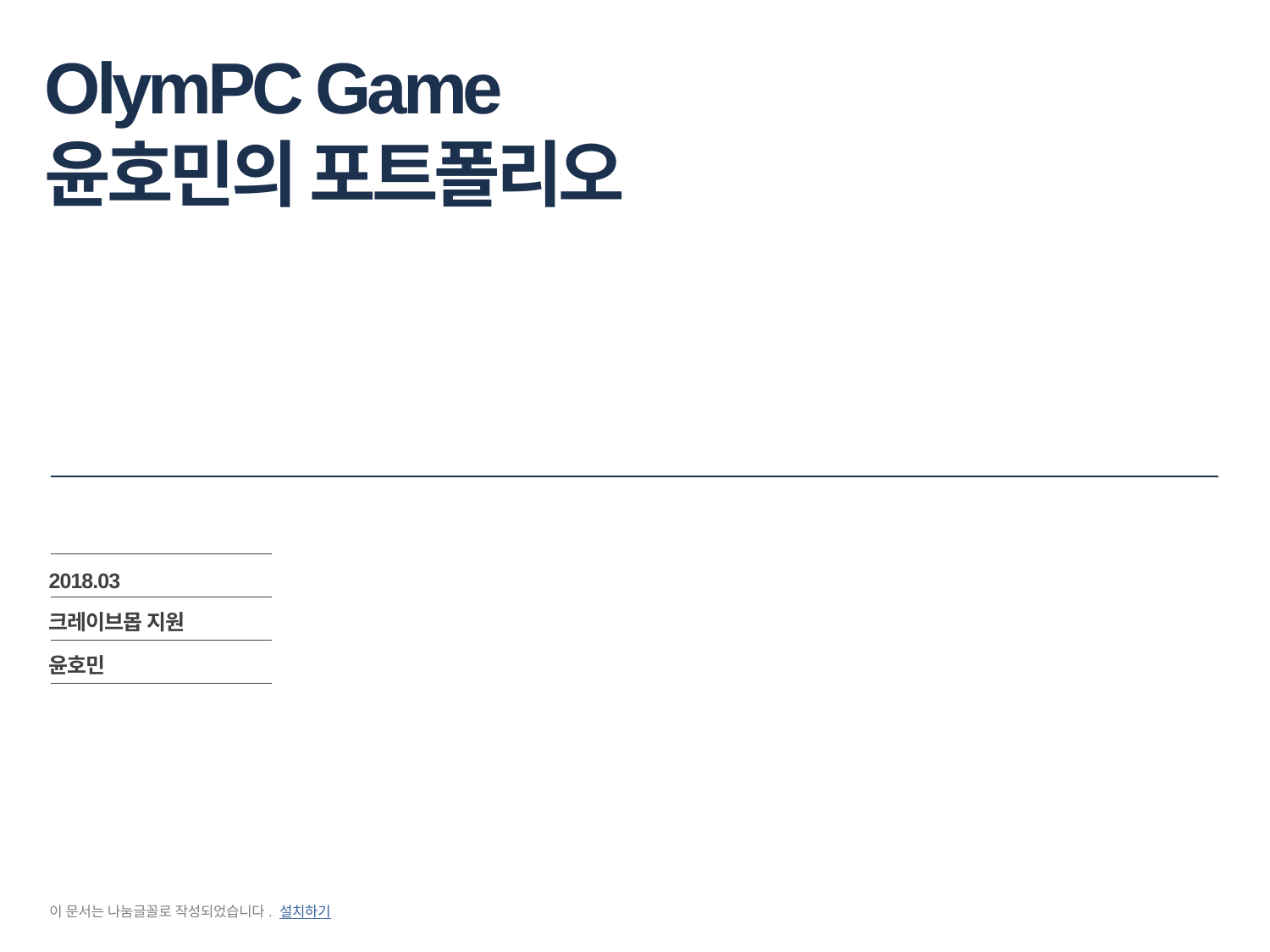

# OlymPC Game 윤호민의 포트폴리오
2018.03
크레이브몹 지원
윤호민
이 문서는 나눔글꼴로 작성되었습니다. 설치하기